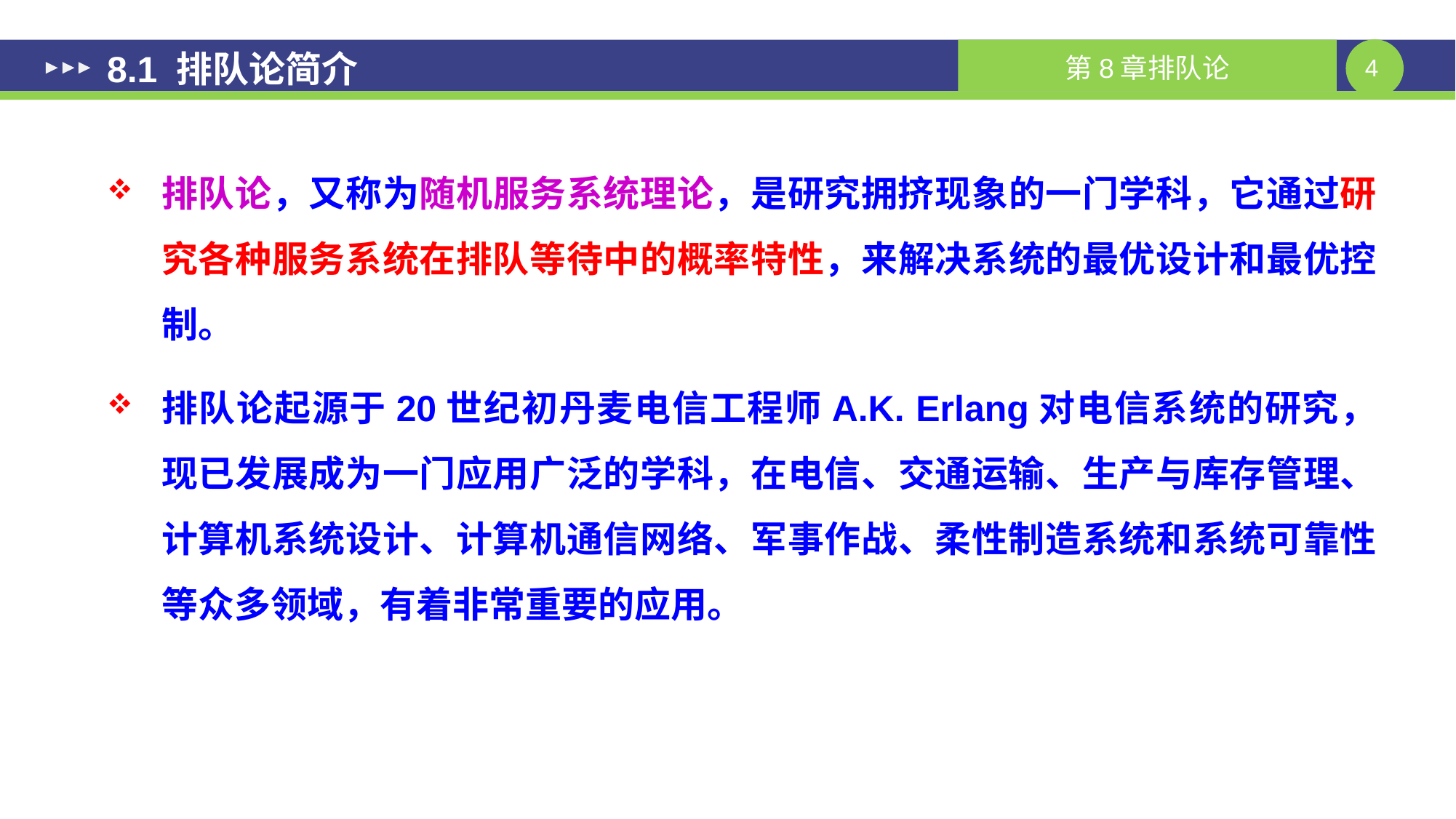

# 8.1 排队论简介
排队论，又称为随机服务系统理论，是研究拥挤现象的一门学科，它通过研究各种服务系统在排队等待中的概率特性，来解决系统的最优设计和最优控制。
排队论起源于20世纪初丹麦电信工程师A.K. Erlang对电信系统的研究，现已发展成为一门应用广泛的学科，在电信、交通运输、生产与库存管理、计算机系统设计、计算机通信网络、军事作战、柔性制造系统和系统可靠性等众多领域，有着非常重要的应用。